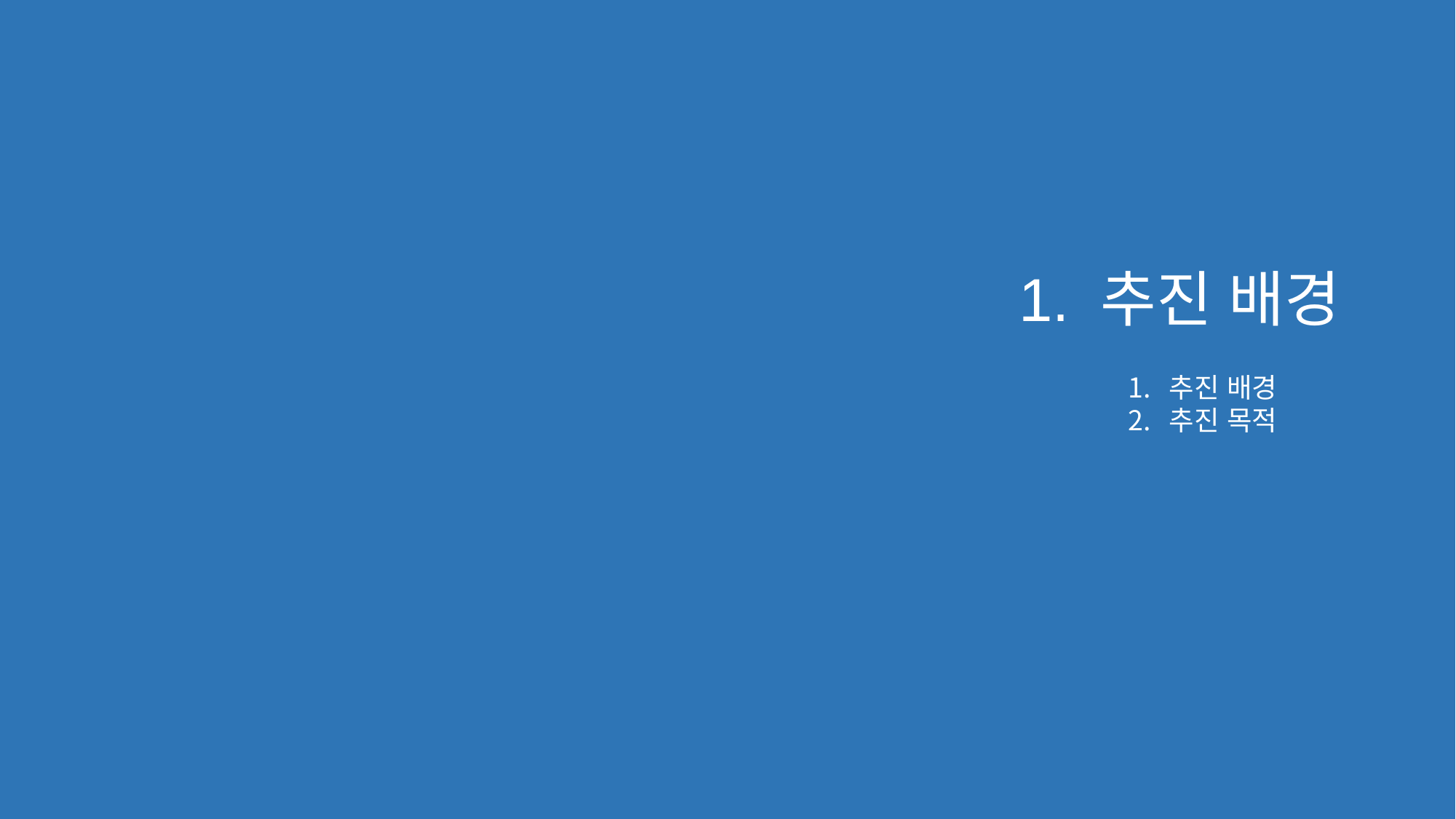

1. 추진 배경
추진 배경
추진 목적